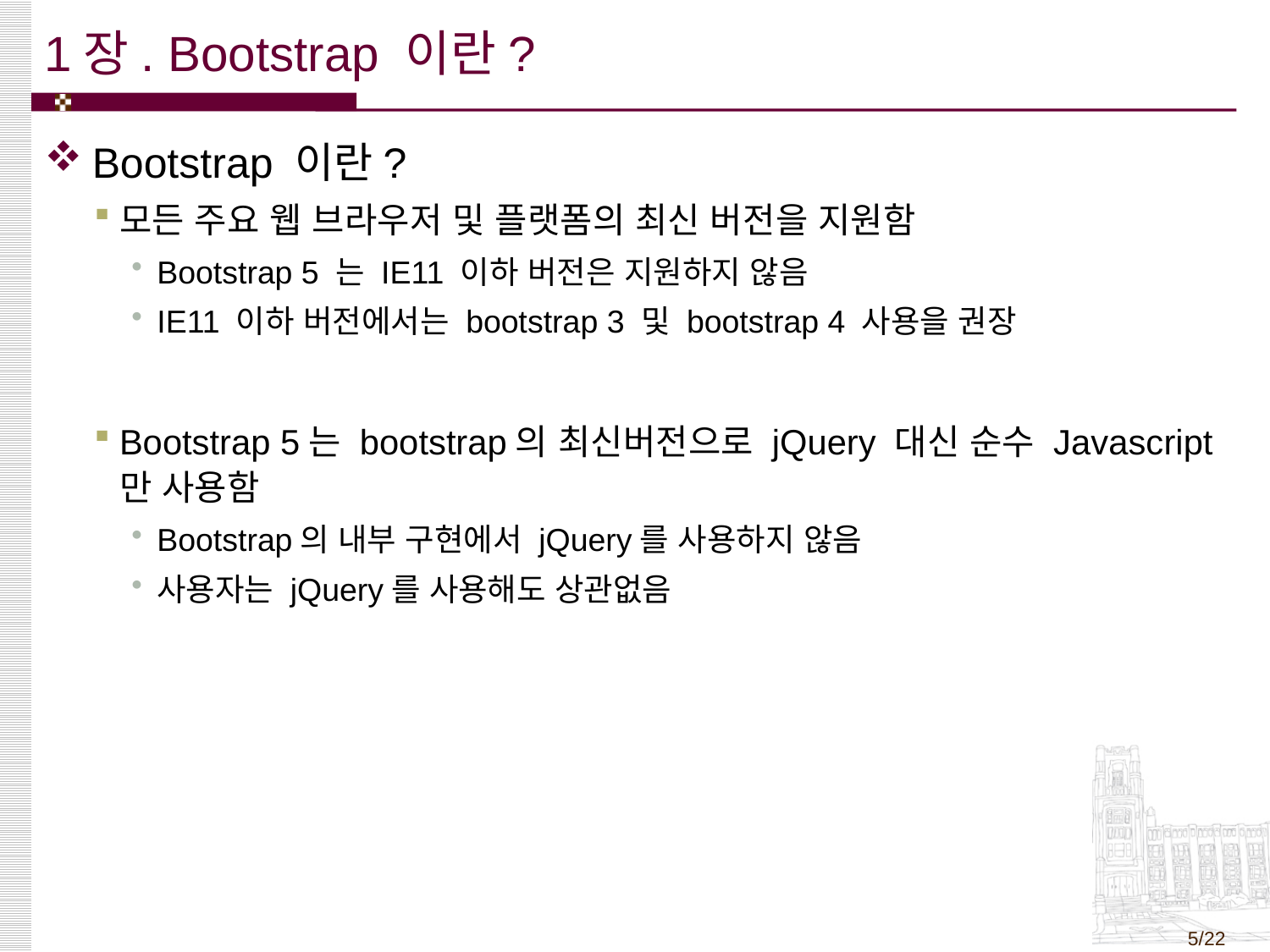

# 1장. Bootstrap 이란?
Bootstrap 이란?
모든 주요 웹 브라우저 및 플랫폼의 최신 버전을 지원함
Bootstrap 5 는 IE11 이하 버전은 지원하지 않음
IE11 이하 버전에서는 bootstrap 3 및 bootstrap 4 사용을 권장

Bootstrap 5는 bootstrap의 최신버전으로 jQuery 대신 순수 Javascript만 사용함
Bootstrap의 내부 구현에서 jQuery를 사용하지 않음
사용자는 jQuery를 사용해도 상관없음